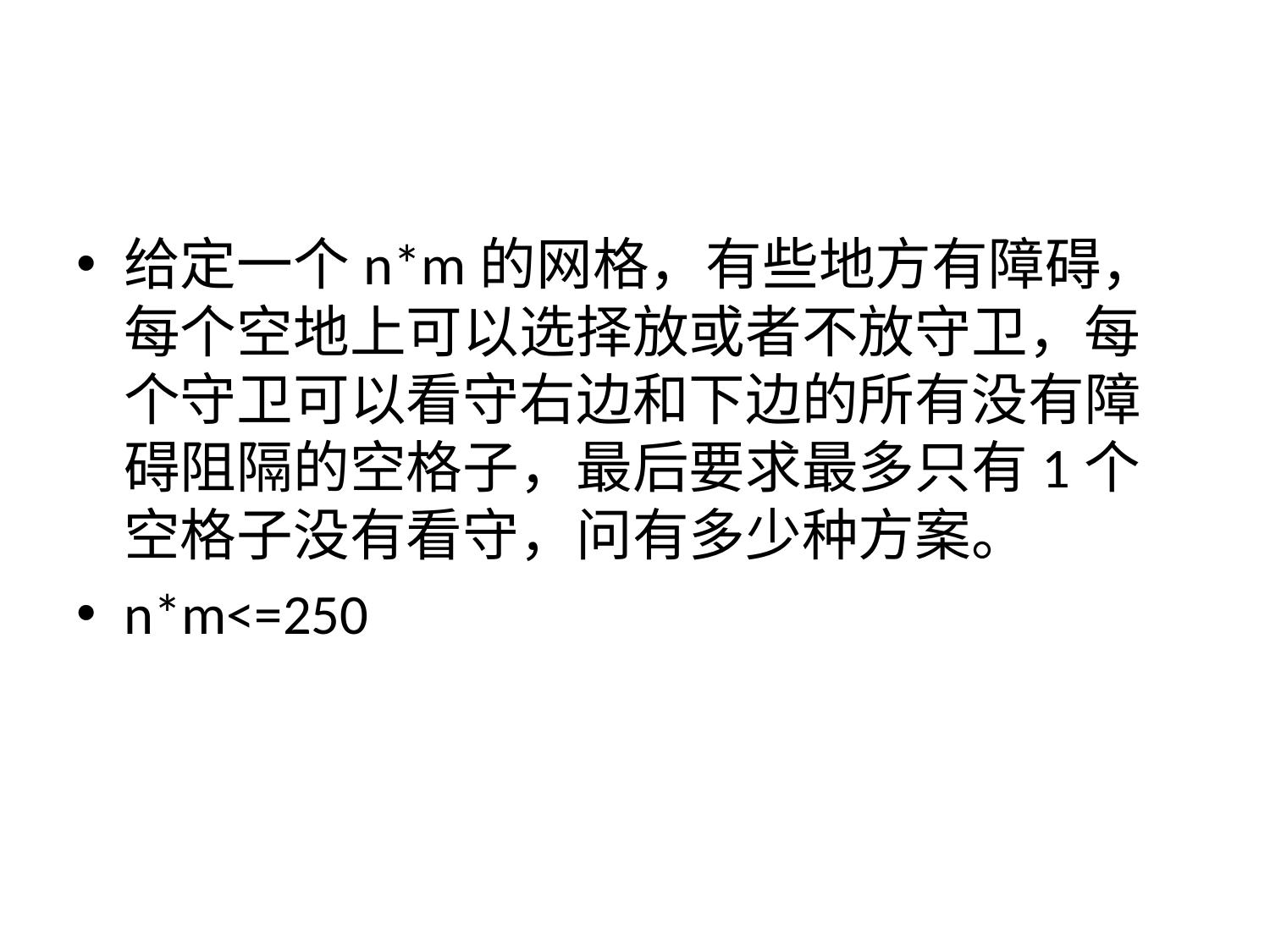

#
给定一个n*m的网格，有些地方有障碍，每个空地上可以选择放或者不放守卫，每个守卫可以看守右边和下边的所有没有障碍阻隔的空格子，最后要求最多只有1个空格子没有看守，问有多少种方案。
n*m<=250